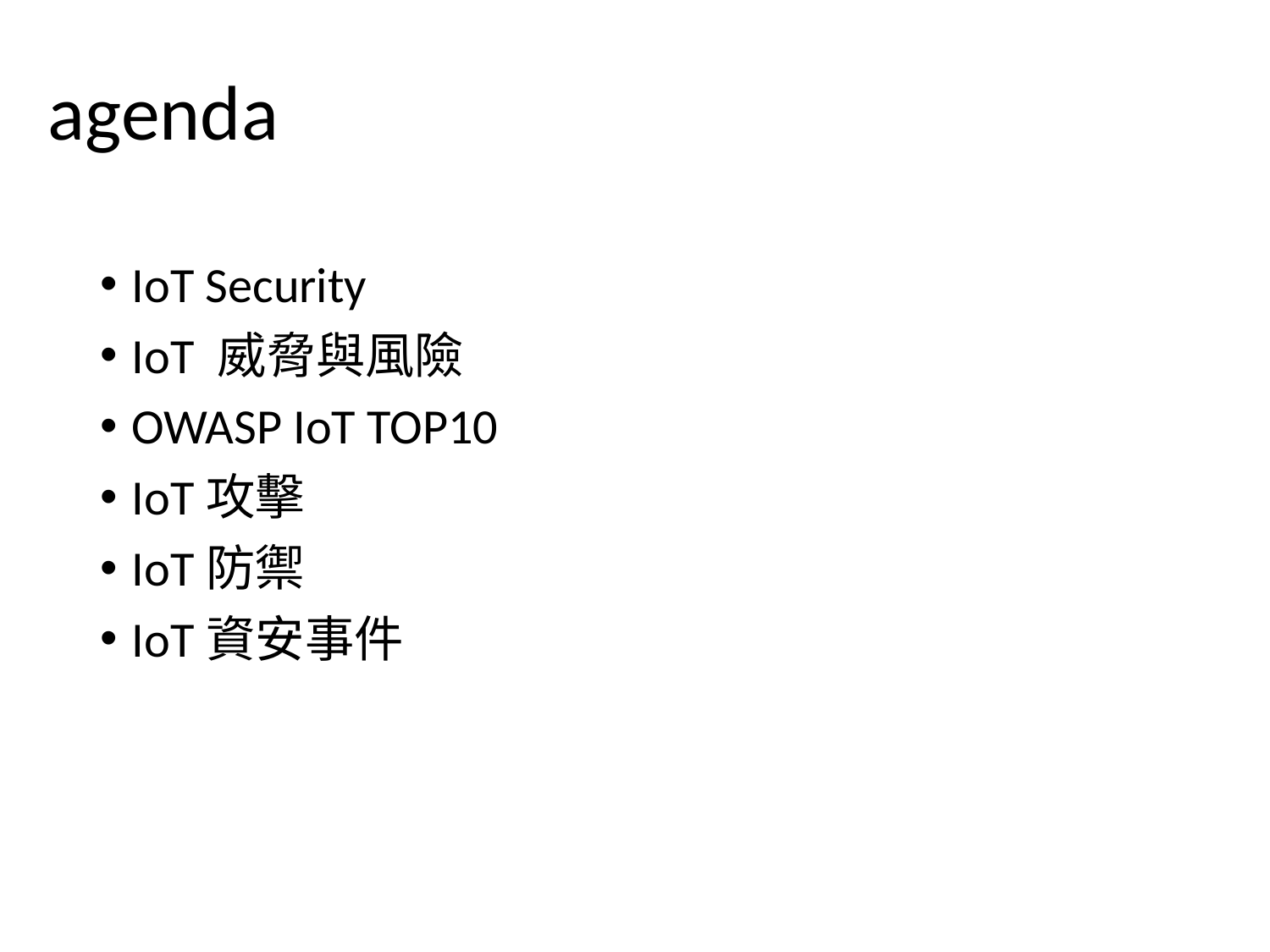

# agenda
IoT Security
IoT 威脅與風險
OWASP IoT TOP10
IoT攻擊
IoT防禦
IoT資安事件